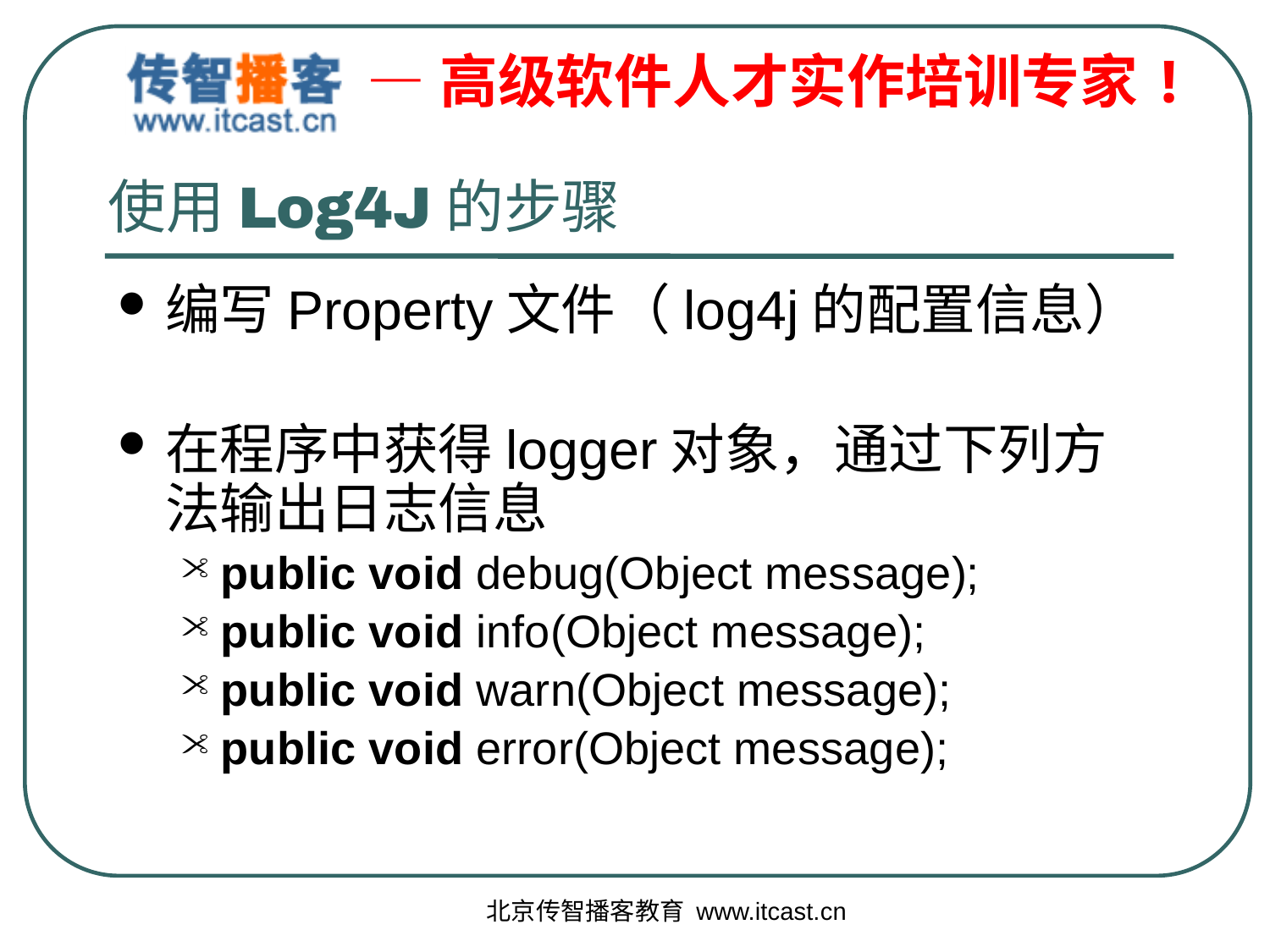

# 使用Log4J的步骤
编写Property文件（log4j的配置信息）

在程序中获得logger对象，通过下列方法输出日志信息
public void debug(Object message);
public void info(Object message);
public void warn(Object message);
public void error(Object message);
北京传智播客教育 www.itcast.cn